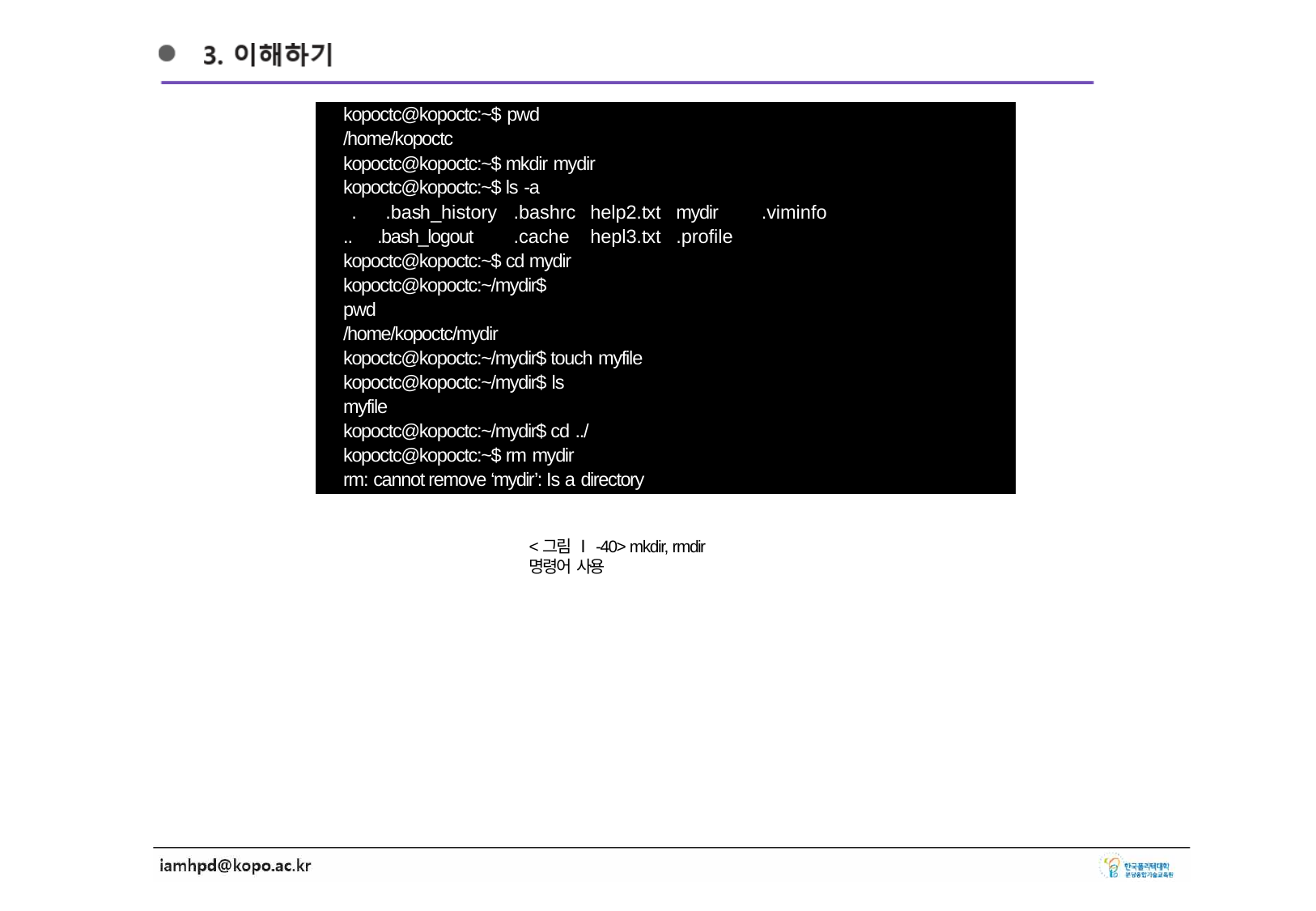

kopoctc@kopoctc:~$ pwd
/home/kopoctc
kopoctc@kopoctc:~$ mkdir mydir  kopoctc@kopoctc:~$ ls -a
.	.bash_history	.bashrc	help2.txt
.cache	hepl3.txt

.viminfo
mydir
.profile
..	.bash_logout
kopoctc@kopoctc:~$ cd mydir  kopoctc@kopoctc:~/mydir$ pwd
/home/kopoctc/mydir
kopoctc@kopoctc:~/mydir$ touch myfile  kopoctc@kopoctc:~/mydir$ ls
myfile
kopoctc@kopoctc:~/mydir$ cd ../  kopoctc@kopoctc:~$ rm mydir
rm: cannot remove ‘mydir’: Is a directory  kopoctc@kopoctc:~$

<그림 Ⅰ-40> mkdir, rmdir 명령어 사용